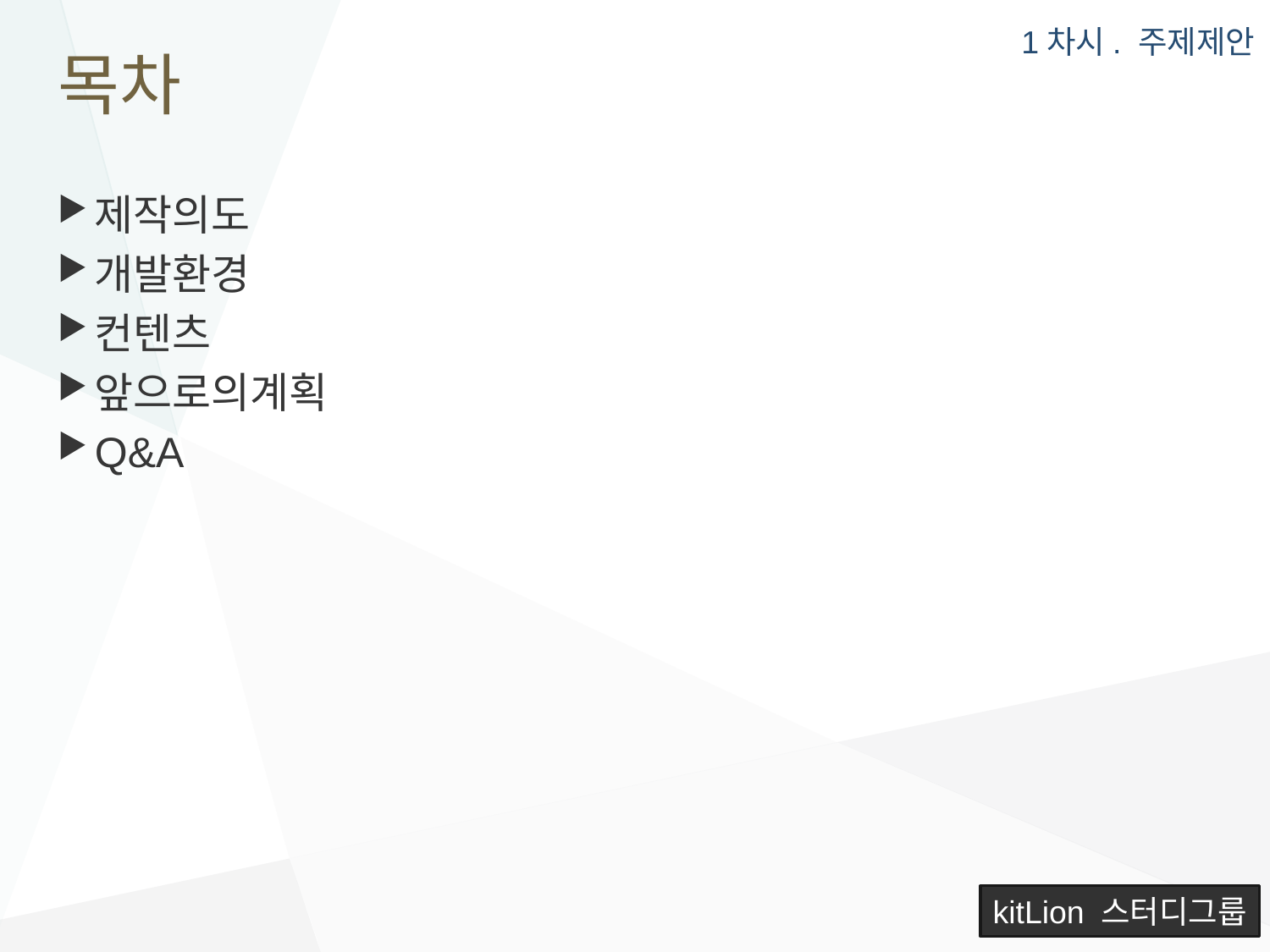

1차시. 주제제안
# 목차
제작의도
개발환경
컨텐츠
앞으로의계획
Q&A
kitLion 스터디그룹